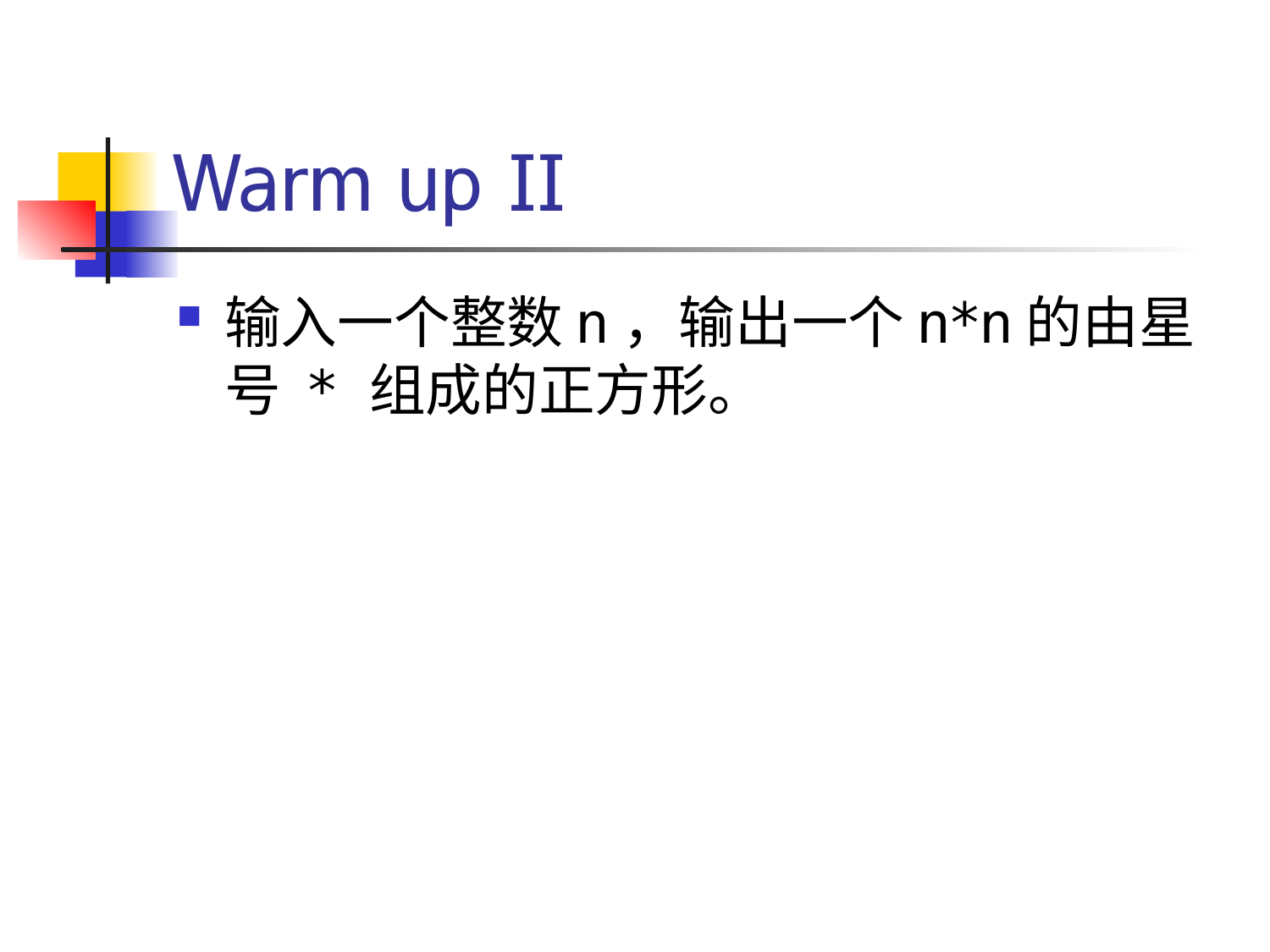

# Warm up II
输入一个整数n，输出一个n*n的由星号 * 组成的正方形。